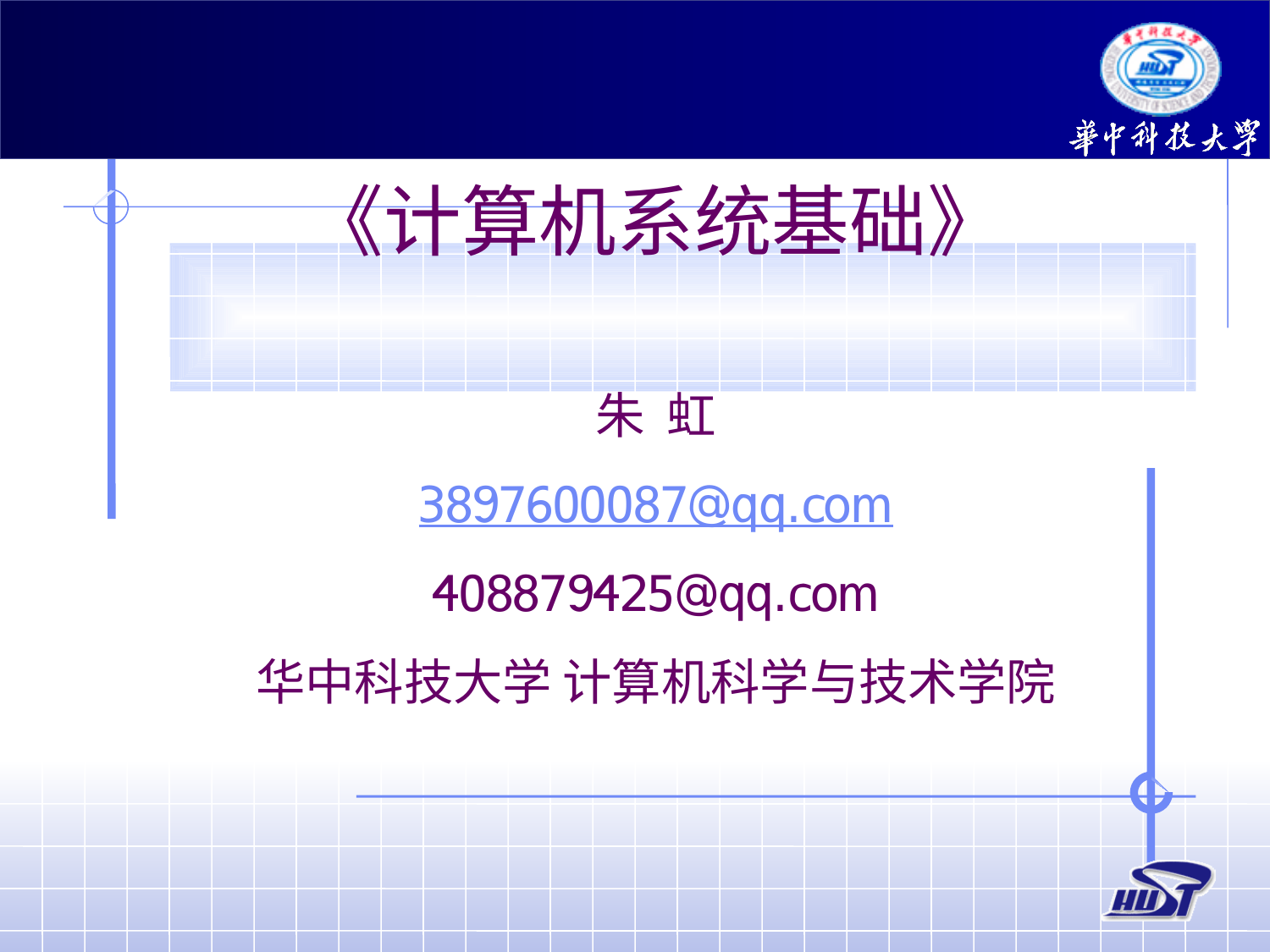

《计算机系统基础》
朱  虹
3897600087@qq.com
408879425@qq.com
华中科技大学 计算机科学与技术学院